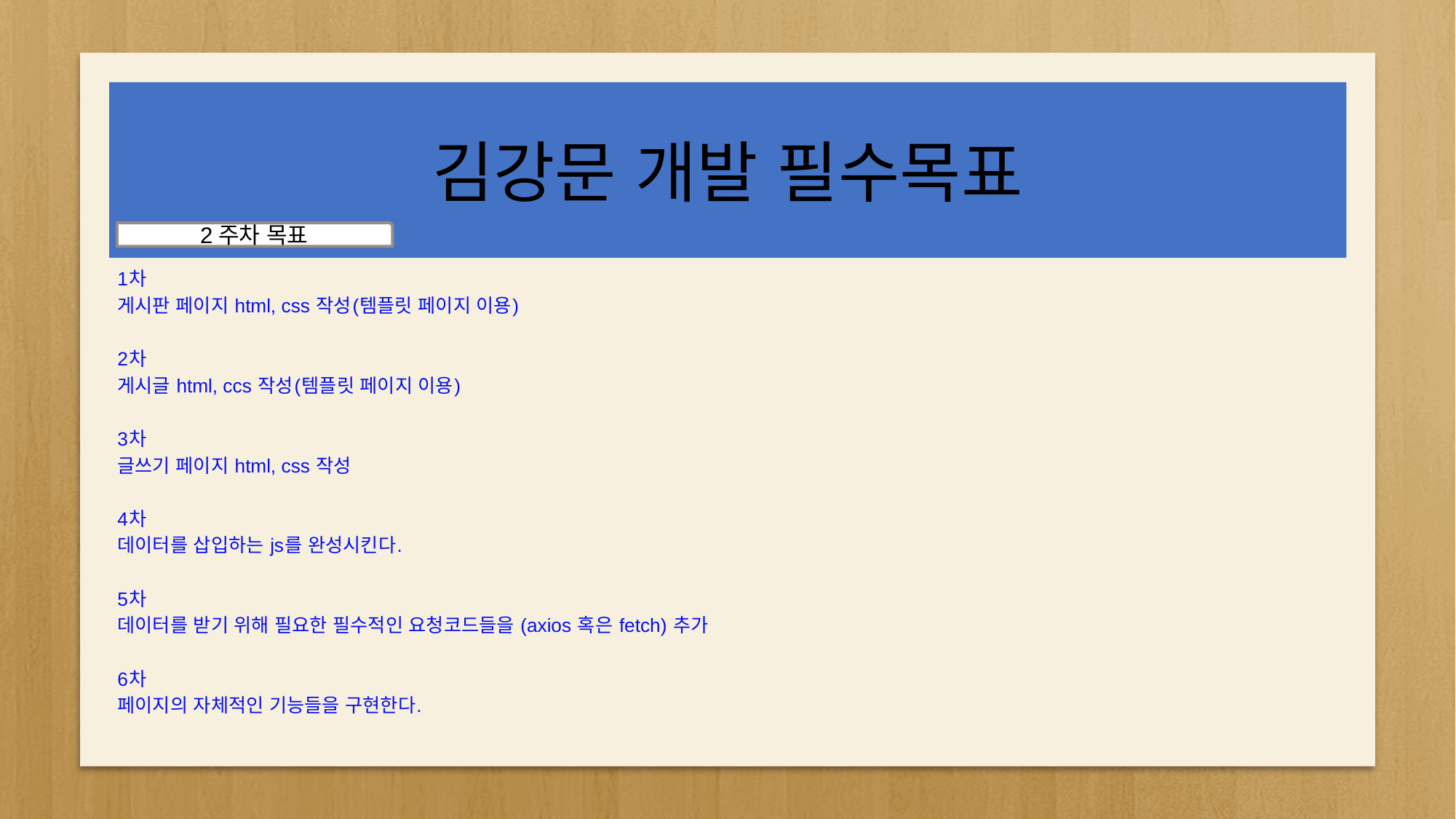

# 김강문 개발 필수목표
2주차 목표
1차
게시판 페이지 html, css 작성(템플릿 페이지 이용)

2차
게시글 html, ccs 작성(템플릿 페이지 이용)

3차
글쓰기 페이지 html, css 작성

4차
데이터를 삽입하는 js를 완성시킨다.

5차
데이터를 받기 위해 필요한 필수적인 요청코드들을 (axios 혹은 fetch) 추가

6차
페이지의 자체적인 기능들을 구현한다.